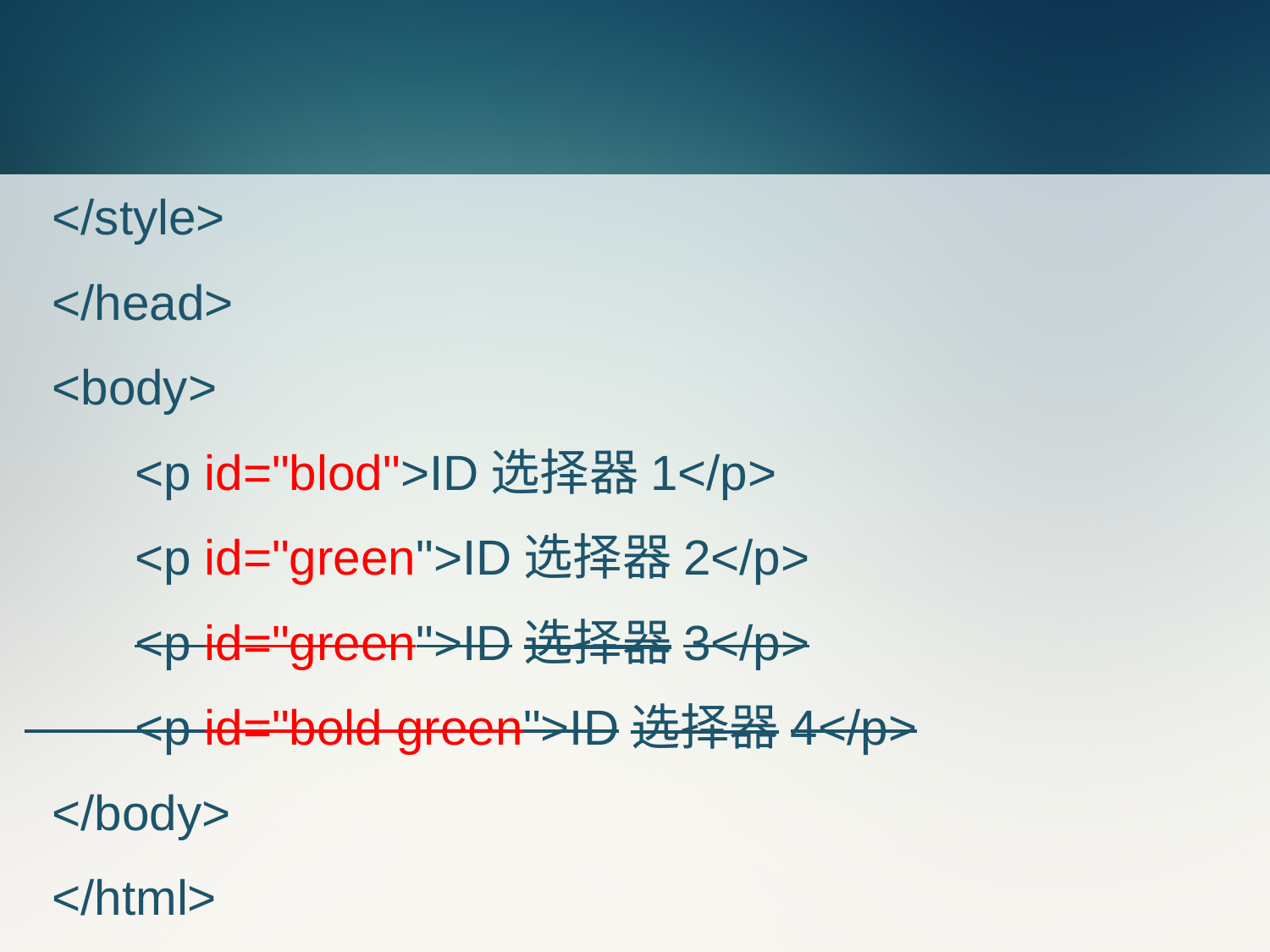

#
  </style>
  </head>
  <body>
        <p id="blod">ID选择器1</p>
        <p id="green">ID选择器2</p>
        <p id="green">ID选择器3</p>
        <p id="bold green">ID选择器4</p>
  </body>
  </html>